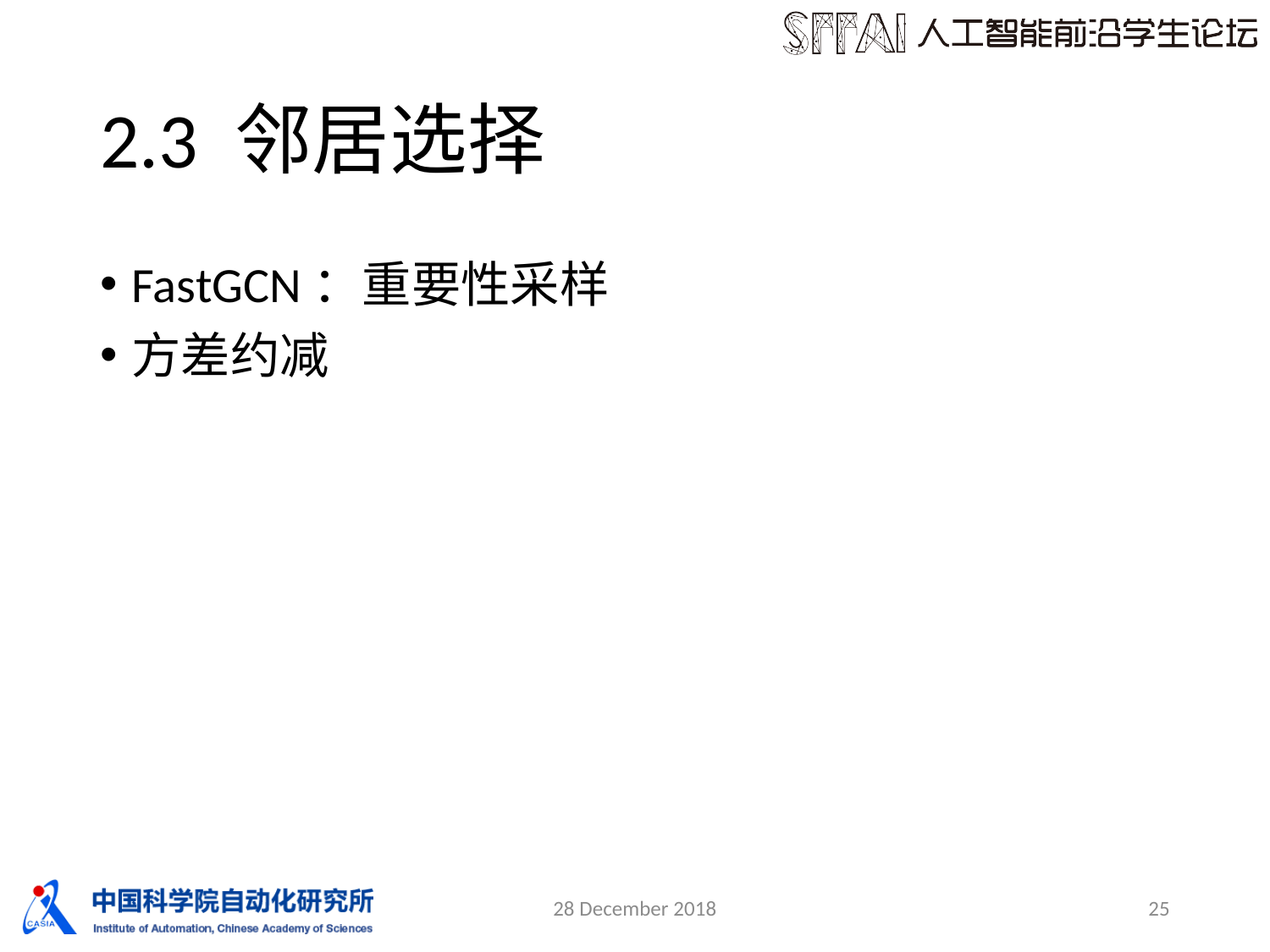

# 2.3 邻居选择
FastGCN：重要性采样
方差约减
28 December 2018
25